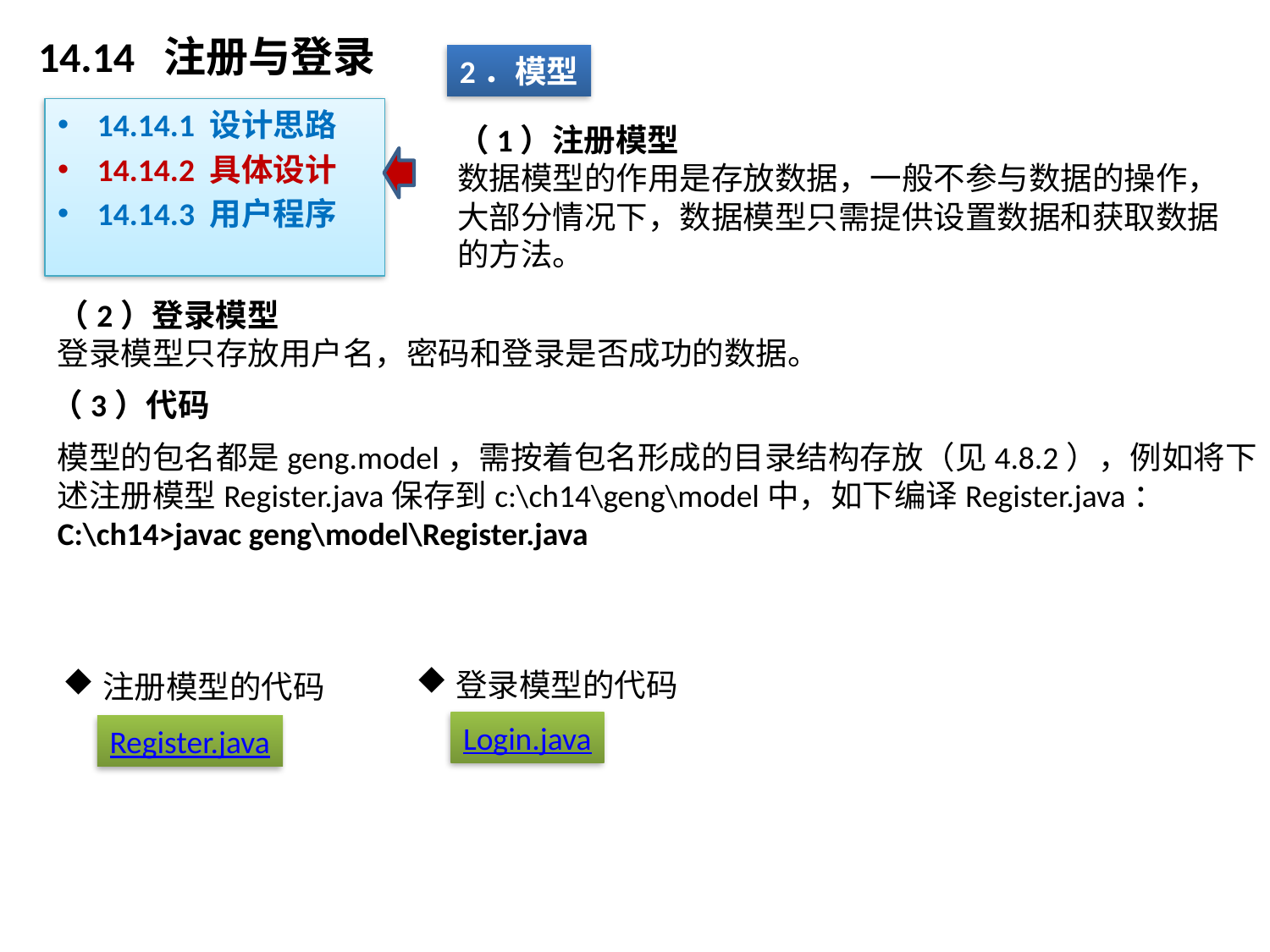

# 14.14  注册与登录
2．模型
14.14.1 设计思路
14.14.2 具体设计
14.14.3 用户程序
（1）注册模型
数据模型的作用是存放数据，一般不参与数据的操作，大部分情况下，数据模型只需提供设置数据和获取数据的方法。

（2）登录模型
登录模型只存放用户名，密码和登录是否成功的数据。
（3）代码
模型的包名都是geng.model，需按着包名形成的目录结构存放（见4.8.2），例如将下述注册模型Register.java保存到c:\ch14\geng\model中，如下编译Register.java：
C:\ch14>javac geng\model\Register.java
登录模型的代码
注册模型的代码
Login.java
Register.java